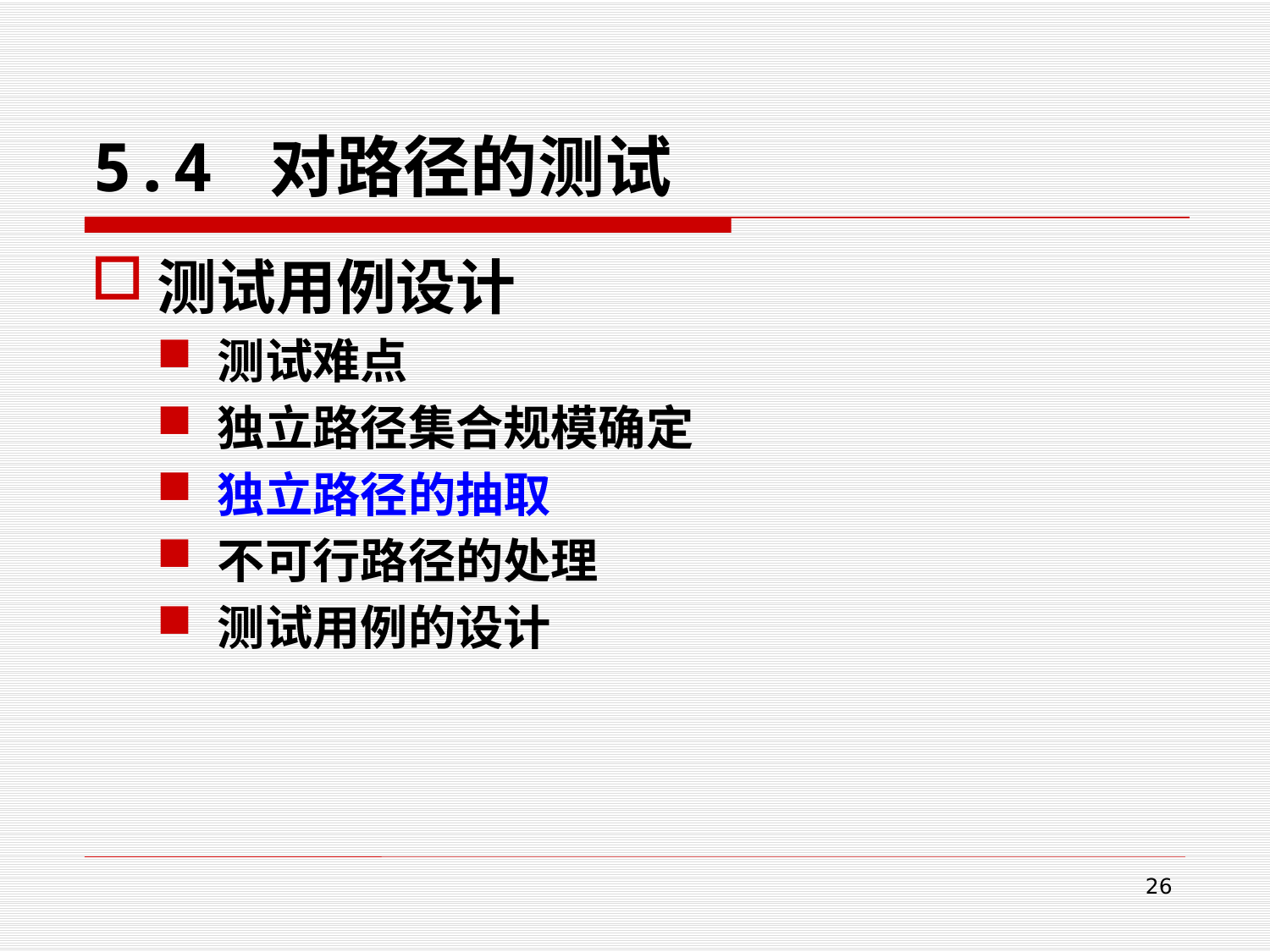

# 5.4 对路径的测试
测试用例设计
测试难点
独立路径集合规模确定
独立路径的抽取
不可行路径的处理
测试用例的设计
26